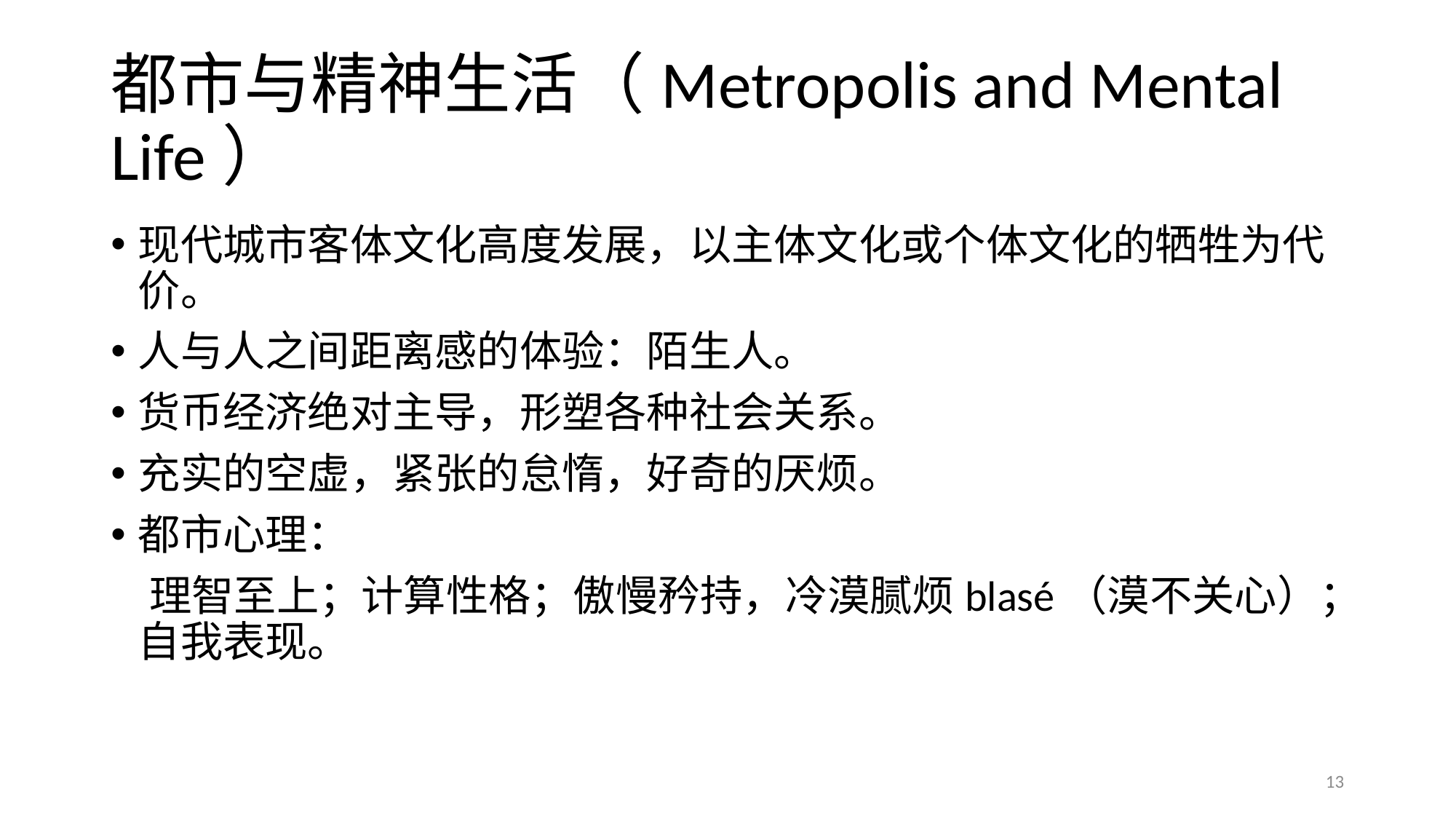

# 都市与精神生活（Metropolis and Mental Life）
现代城市客体文化高度发展，以主体文化或个体文化的牺牲为代价。
人与人之间距离感的体验：陌生人。
货币经济绝对主导，形塑各种社会关系。
充实的空虚，紧张的怠惰，好奇的厌烦。
都市心理：
   理智至上；计算性格；傲慢矜持，冷漠腻烦blasé（漠不关心）；自我表现。

13